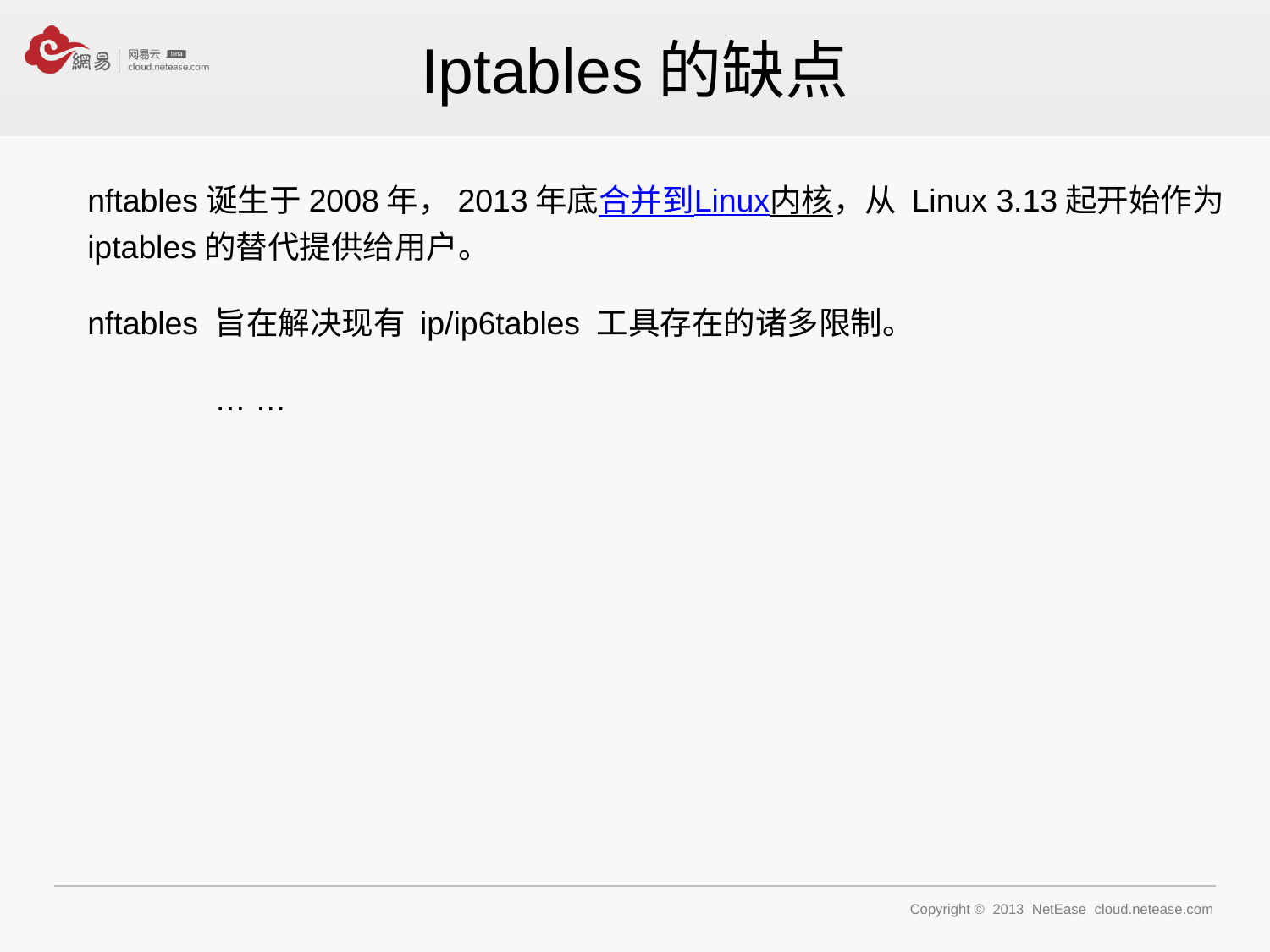

# Iptables的缺点

nftables诞生于2008年，2013年底合并到Linux内核，从 Linux 3.13起开始作为 iptables的替代提供给用户。

nftables 旨在解决现有 ip/ip6tables 工具存在的诸多限制。

	… …